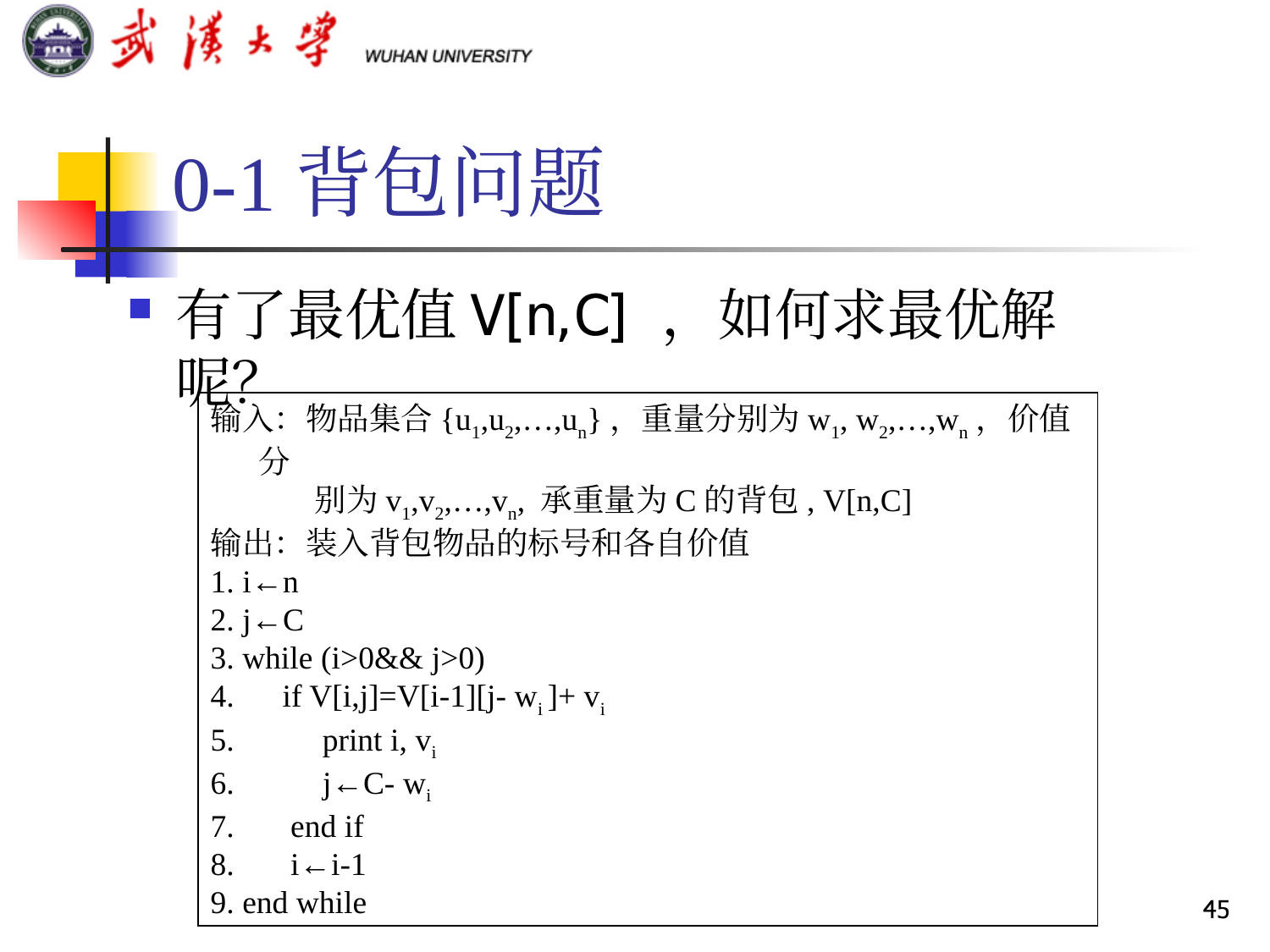

# 0-1背包问题
有了最优值V[n,C] ，如何求最优解呢？
输入：物品集合{u1,u2,…,un}，重量分别为w1, w2,…,wn，价值分
            别为v1,v2,…,vn, 承重量为C的背包, V[n,C]
输出：装入背包物品的标号和各自价值
1. i←n
2. j←C
3. while (i>0&& j>0)
4.      if V[i,j]=V[i-1][j- wi ]+ vi
        print i, vi
6.           j←C- wi
7.       end if
8.       i←i-1
9. end while
45